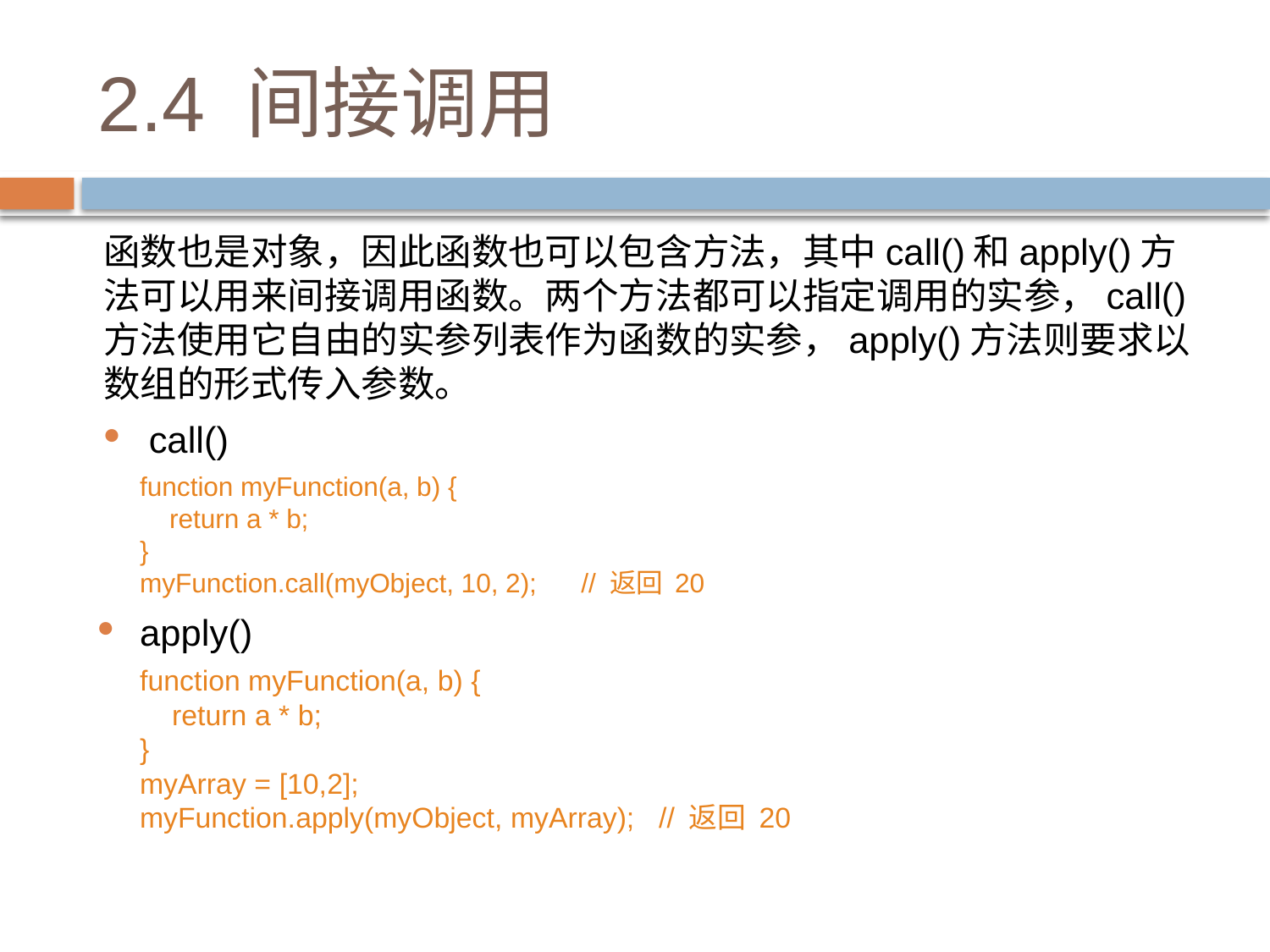

# 2.4 间接调用
函数也是对象，因此函数也可以包含方法，其中call()和apply()方法可以用来间接调用函数。两个方法都可以指定调用的实参，call()方法使用它自由的实参列表作为函数的实参，apply()方法则要求以数组的形式传入参数。
call()
function myFunction(a, b) {
    return a * b;
}
myFunction.call(myObject, 10, 2);      // 返回 20
apply()
function myFunction(a, b) {
    return a * b;
}
myArray = [10,2];
myFunction.apply(myObject, myArray);   // 返回 20